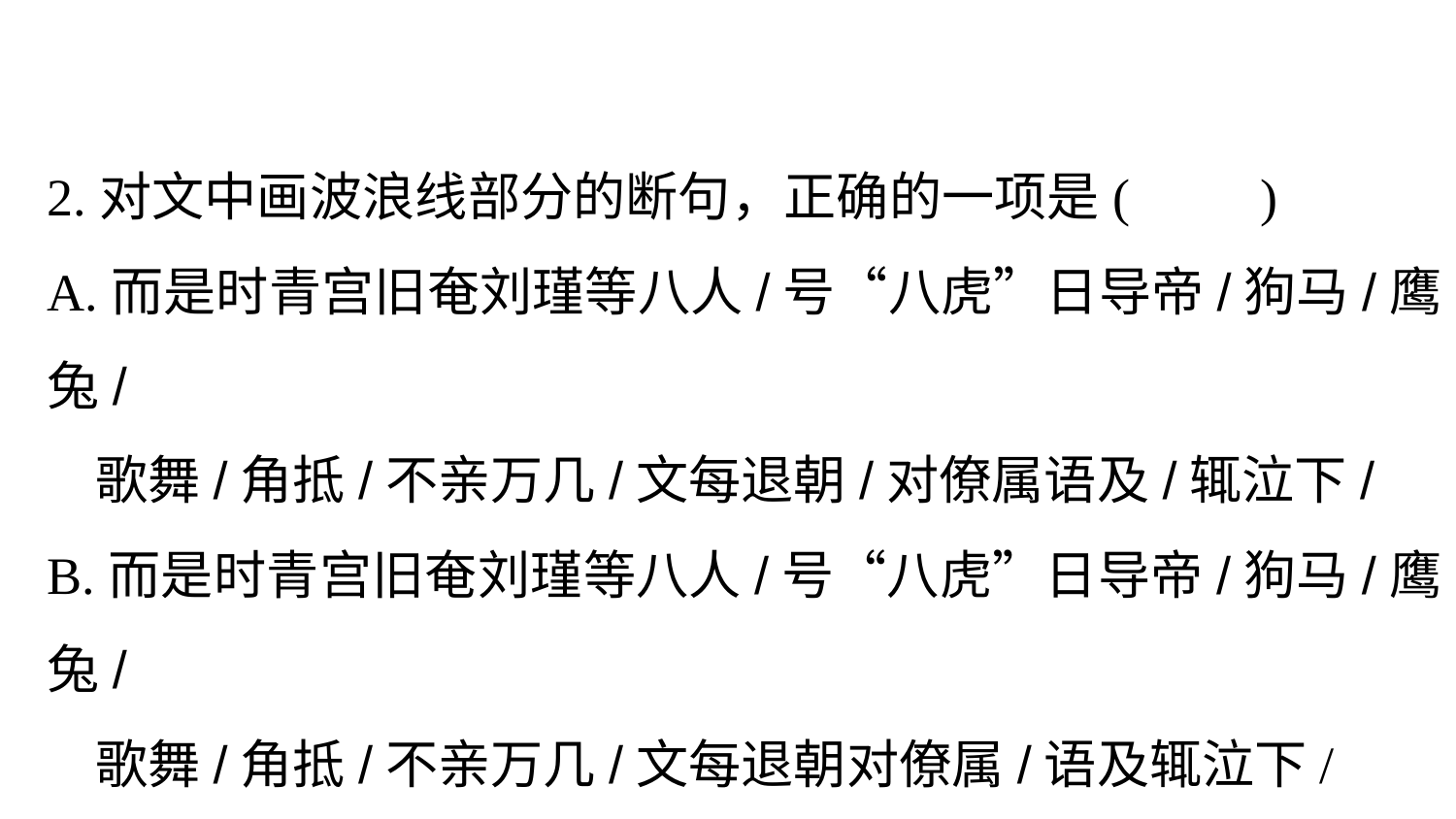

2.对文中画波浪线部分的断句，正确的一项是(　　)
A.而是时青宫旧奄刘瑾等八人/号“八虎”日导帝/狗马/鹰兔/
   歌舞/角抵/不亲万几/文每退朝/对僚属语及/辄泣下/
B.而是时青宫旧奄刘瑾等八人/号“八虎”日导帝/狗马/鹰兔/
   歌舞/角抵/不亲万几/文每退朝对僚属/语及辄泣下/